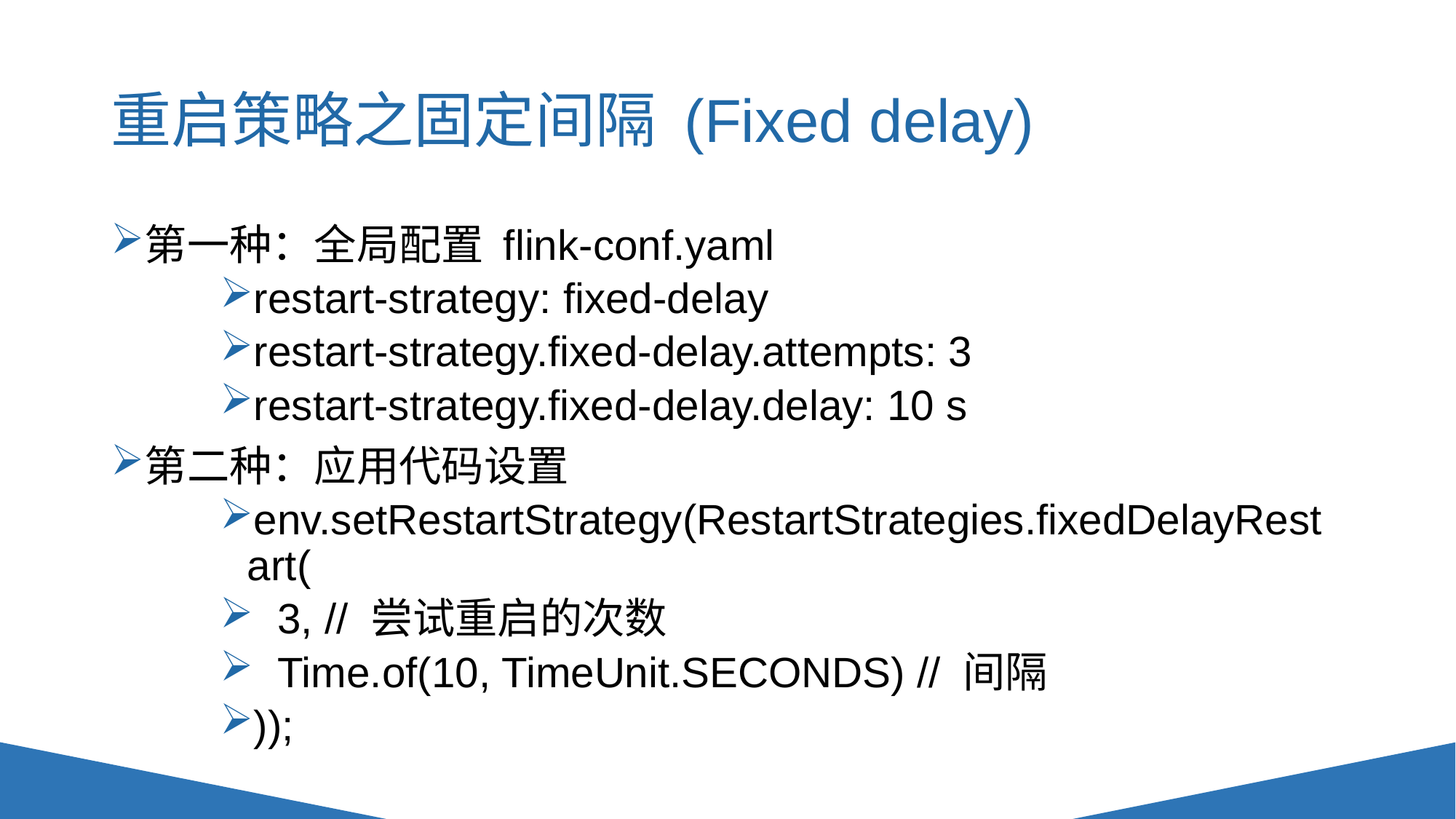

# 重启策略之固定间隔 (Fixed delay)
第一种：全局配置 flink-conf.yaml
restart-strategy: fixed-delay
restart-strategy.fixed-delay.attempts: 3
restart-strategy.fixed-delay.delay: 10 s
第二种：应用代码设置
env.setRestartStrategy(RestartStrategies.fixedDelayRestart(
  3, // 尝试重启的次数
  Time.of(10, TimeUnit.SECONDS) // 间隔
));